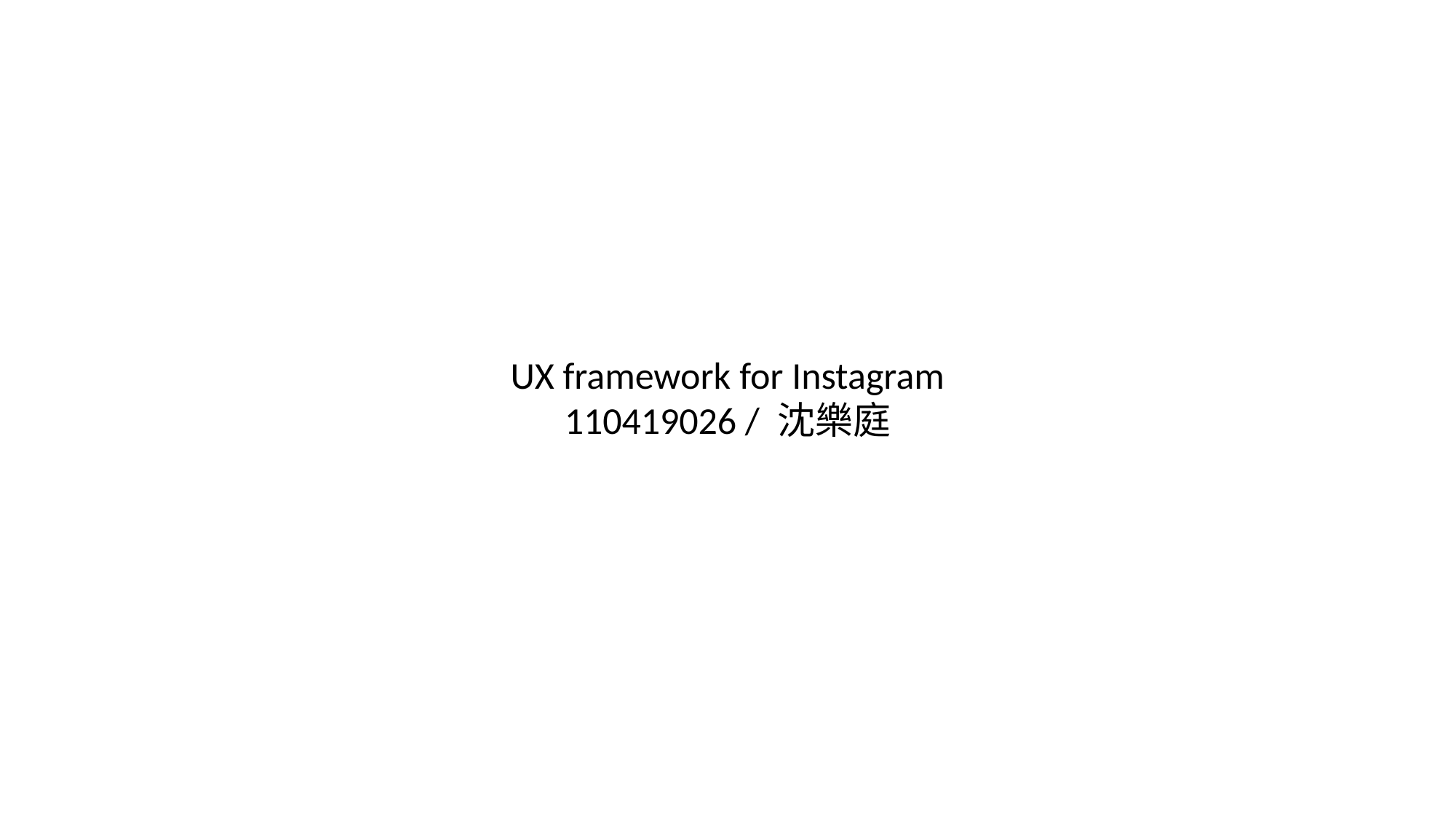

UX framework for Instagram
110419026 / 沈樂庭